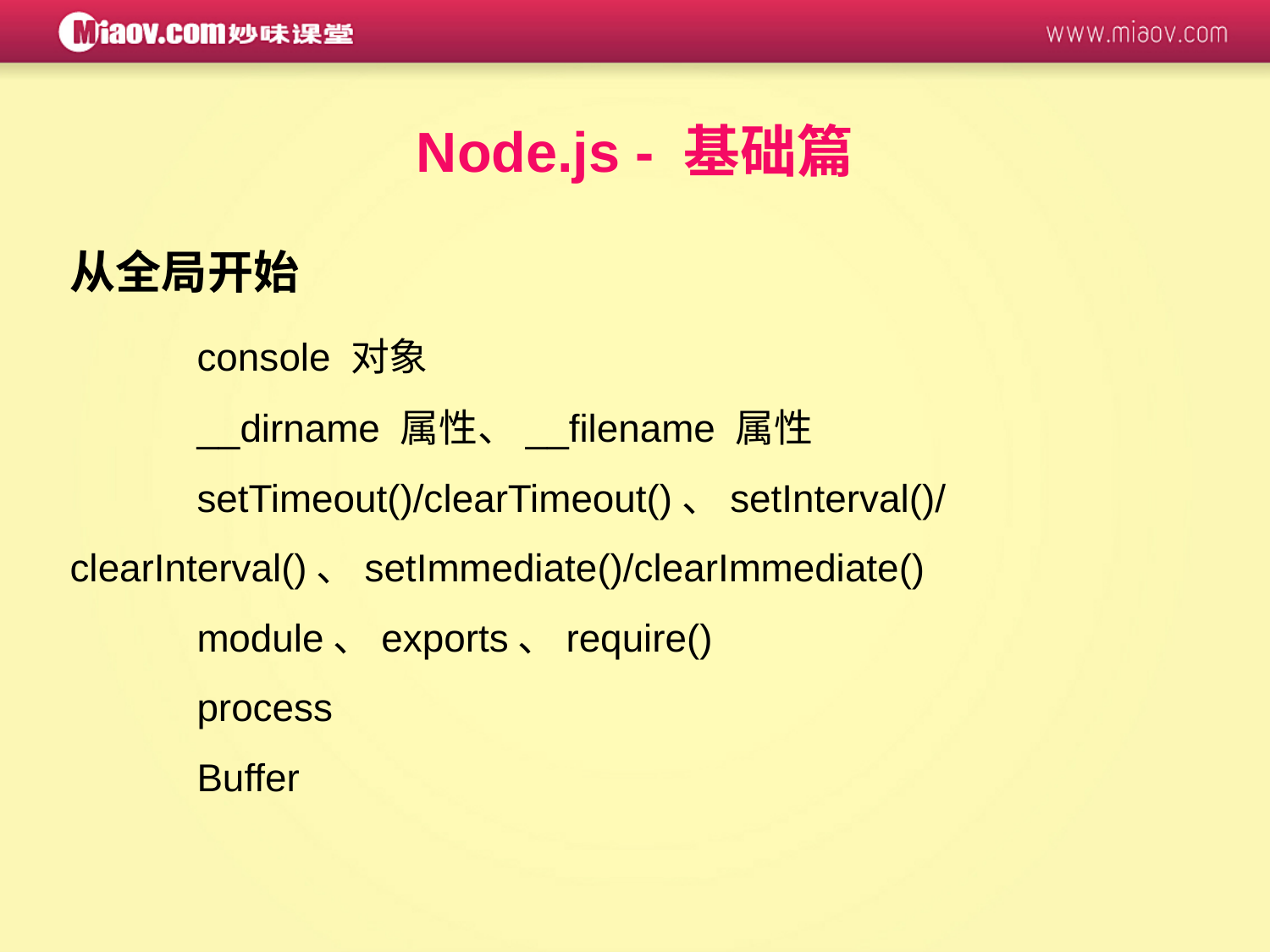

Node.js - 基础篇
从全局开始
	console 对象
	__dirname 属性、__filename 属性
	setTimeout()/clearTimeout()、setInterval()/clearInterval()、setImmediate()/clearImmediate()
	module、exports、require()
	process
	Buffer